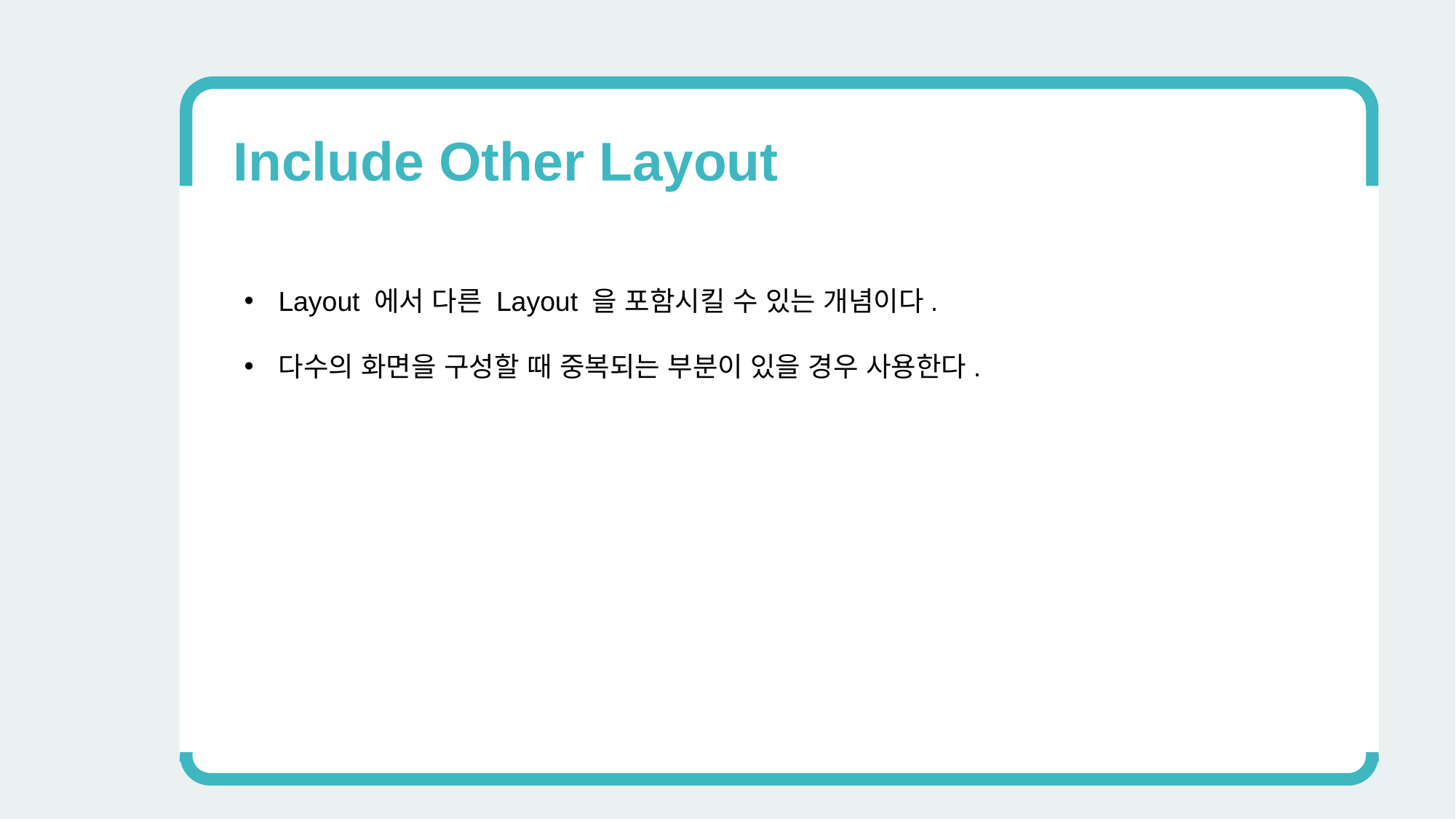

Include Other Layout

Layout 에서 다른 Layout 을 포함시킬 수 있는 개념이다.
다수의 화면을 구성할 때 중복되는 부분이 있을 경우 사용한다.